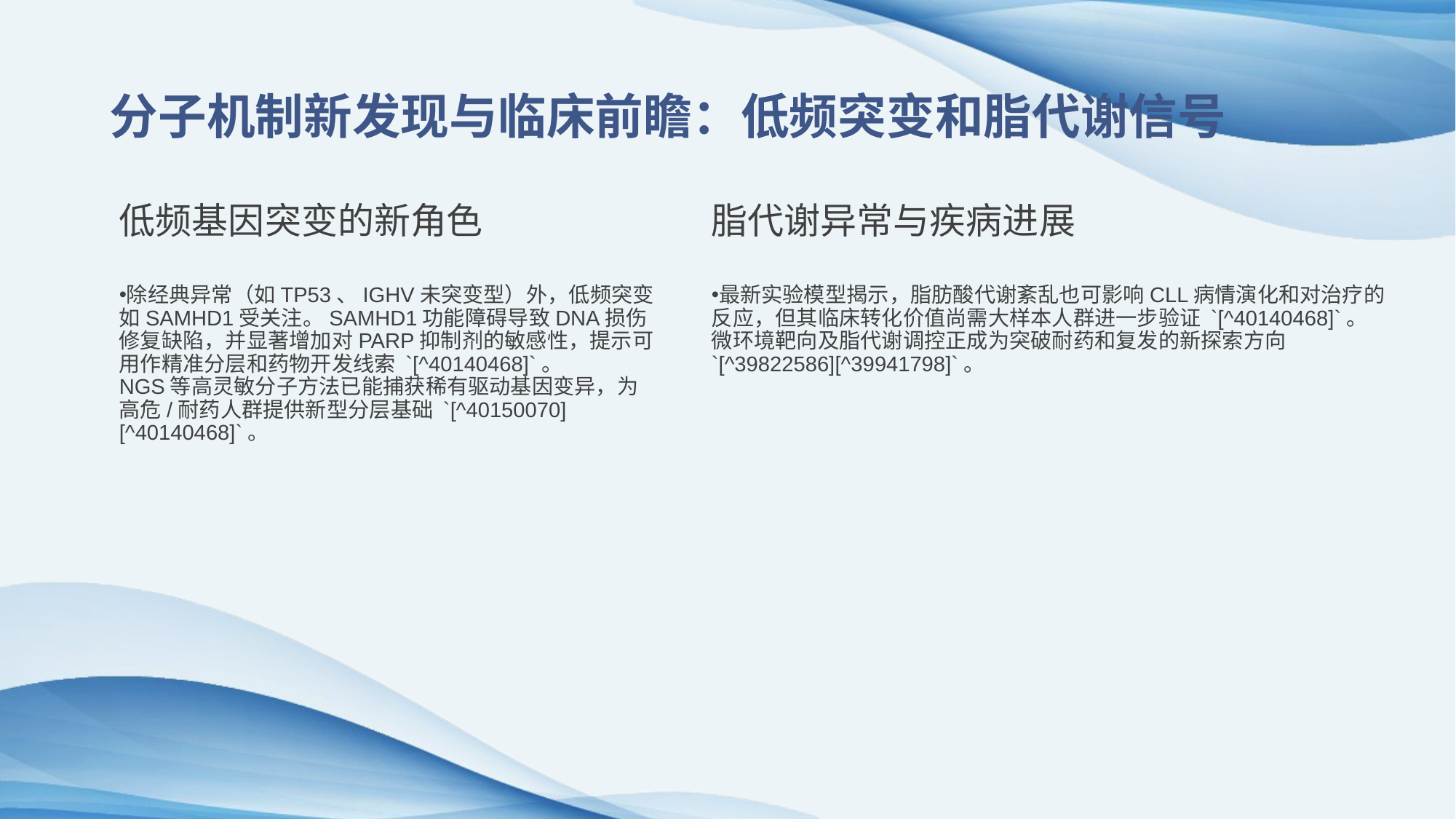

分子机制新发现与临床前瞻：低频突变和脂代谢信号
低频基因突变的新角色
脂代谢异常与疾病进展
除经典异常（如TP53、IGHV未突变型）外，低频突变如SAMHD1受关注。SAMHD1功能障碍导致DNA损伤修复缺陷，并显著增加对PARP抑制剂的敏感性，提示可用作精准分层和药物开发线索 `[^40140468]`。
NGS等高灵敏分子方法已能捕获稀有驱动基因变异，为高危/耐药人群提供新型分层基础 `[^40150070][^40140468]`。
最新实验模型揭示，脂肪酸代谢紊乱也可影响CLL病情演化和对治疗的反应，但其临床转化价值尚需大样本人群进一步验证 `[^40140468]`。
微环境靶向及脂代谢调控正成为突破耐药和复发的新探索方向 `[^39822586][^39941798]`。